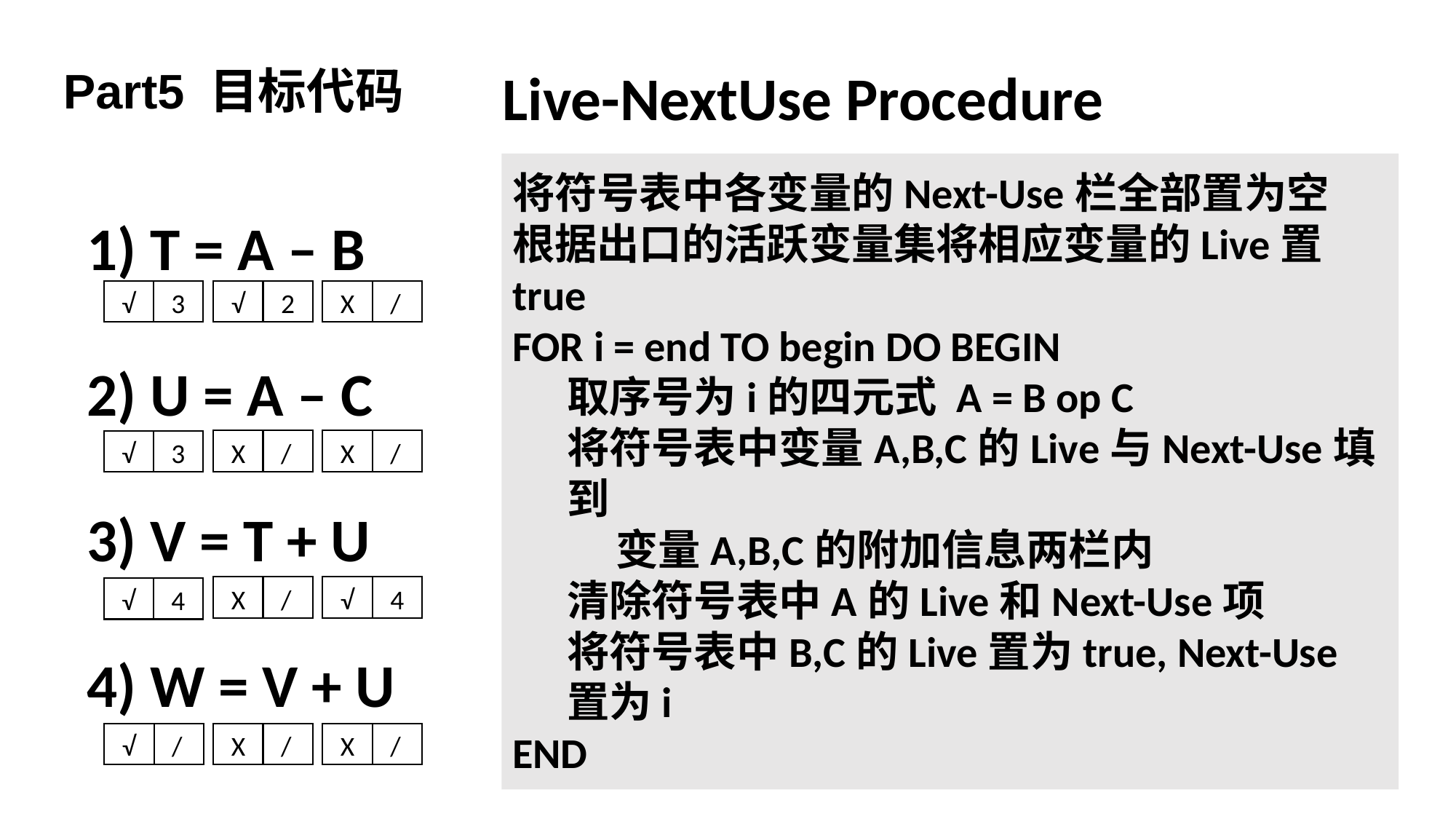

Live-NextUse Procedure
Part5 目标代码
将符号表中各变量的Next-Use栏全部置为空
根据出口的活跃变量集将相应变量的Live置true
FOR i = end TO begin DO BEGIN
取序号为i的四元式 A = B op C
将符号表中变量A,B,C的Live与Next-Use填到
    变量A,B,C的附加信息两栏内
清除符号表中A的Live和Next-Use项
将符号表中B,C的Live置为true, Next-Use置为i
END
1) T = A – B

2) U = A – C

3) V = T + U

4) W = V + U

√

3
√

2
X

/

X

/
X

/

√

3

X

/
√

4

√

4

√

/
X

/
X

/